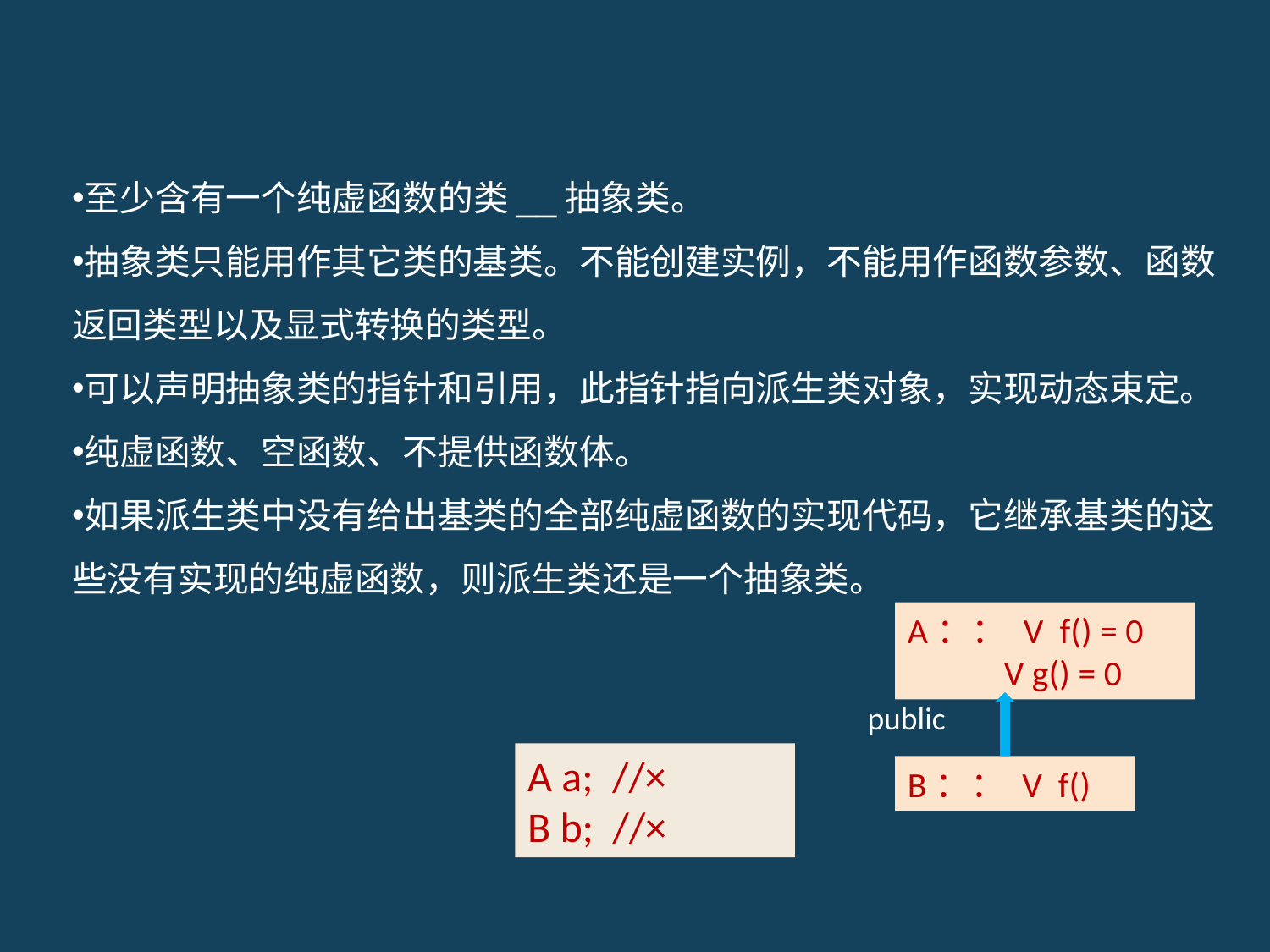

至少含有一个纯虚函数的类__抽象类。
抽象类只能用作其它类的基类。不能创建实例，不能用作函数参数、函数返回类型以及显式转换的类型。
可以声明抽象类的指针和引用，此指针指向派生类对象，实现动态束定。
纯虚函数、空函数、不提供函数体。
如果派生类中没有给出基类的全部纯虚函数的实现代码，它继承基类的这些没有实现的纯虚函数，则派生类还是一个抽象类。
A：： V  f() = 0
            V g() = 0
public

A a;  //×
B b;  //×
B：： V  f()